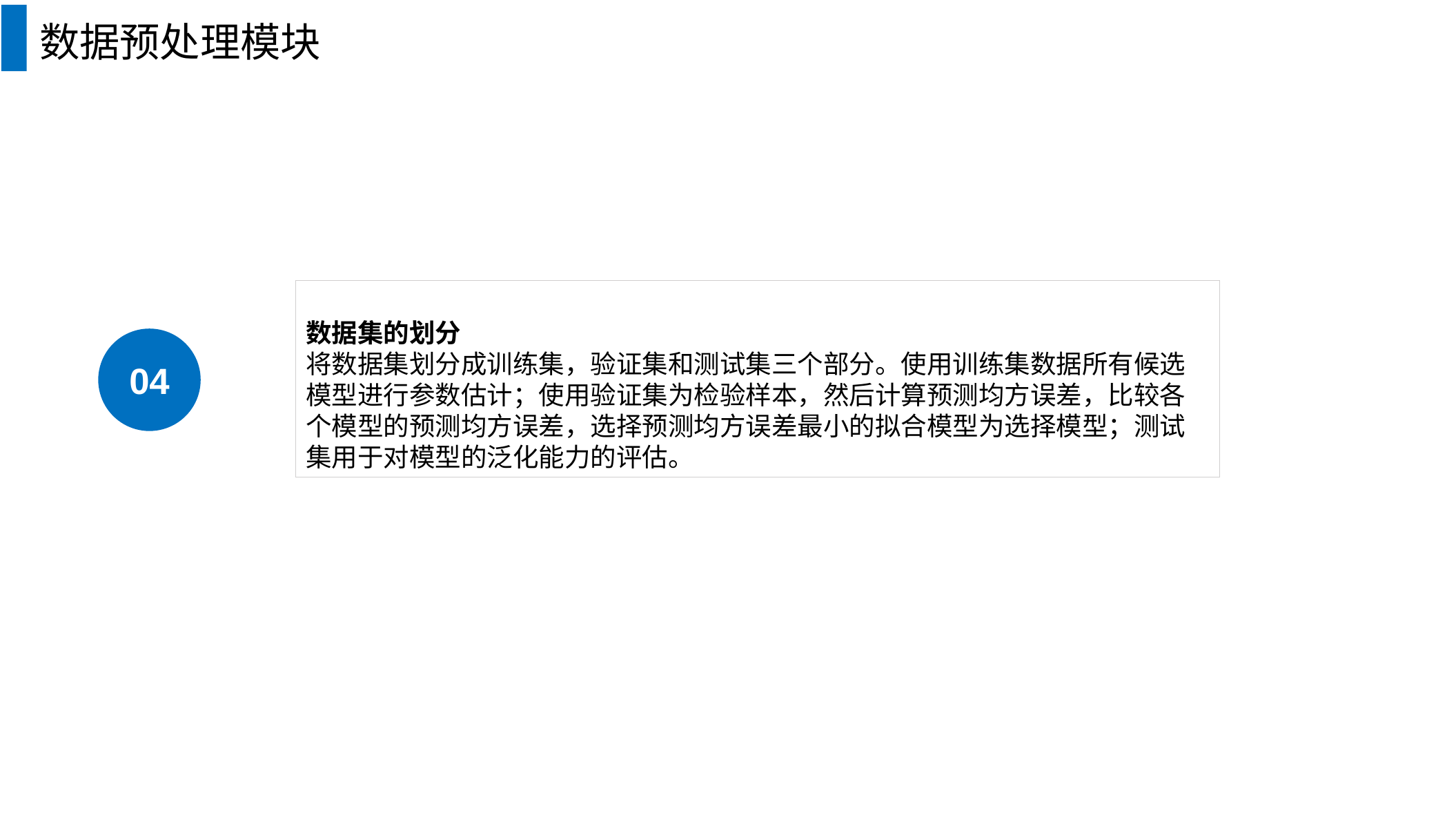

数据预处理模块

数据集的划分
将数据集划分成训练集，验证集和测试集三个部分。使用训练集数据所有候选模型进行参数估计；使用验证集为检验样本，然后计算预测均方误差，比较各个模型的预测均方误差，选择预测均方误差最小的拟合模型为选择模型；测试集用于对模型的泛化能力的评估。

04